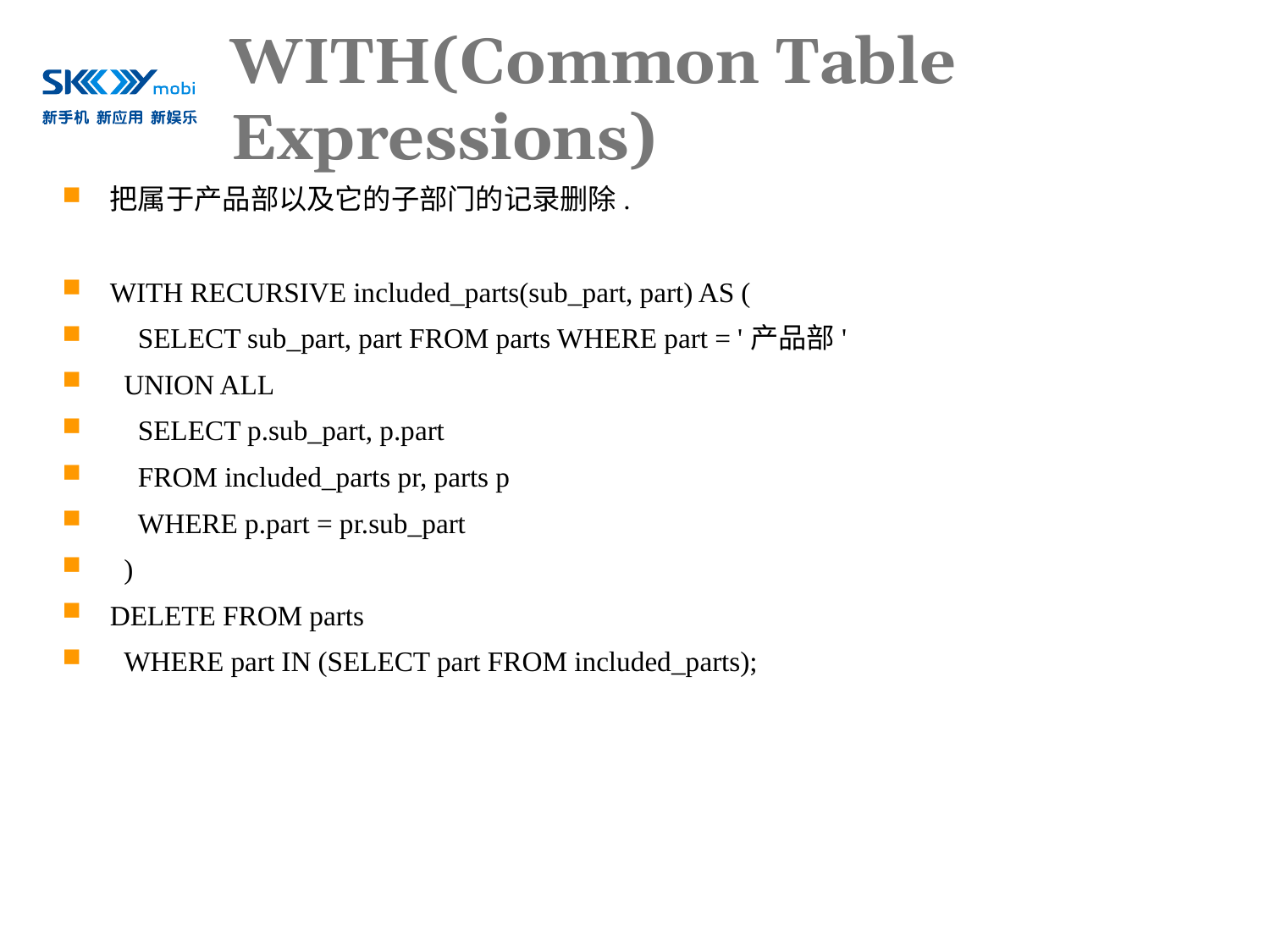

# WITH(Common Table Expressions)
把属于产品部以及它的子部门的记录删除.

WITH RECURSIVE included_parts(sub_part, part) AS (
    SELECT sub_part, part FROM parts WHERE part = '产品部'
  UNION ALL
    SELECT p.sub_part, p.part
    FROM included_parts pr, parts p
    WHERE p.part = pr.sub_part
  )
DELETE FROM parts
  WHERE part IN (SELECT part FROM included_parts);